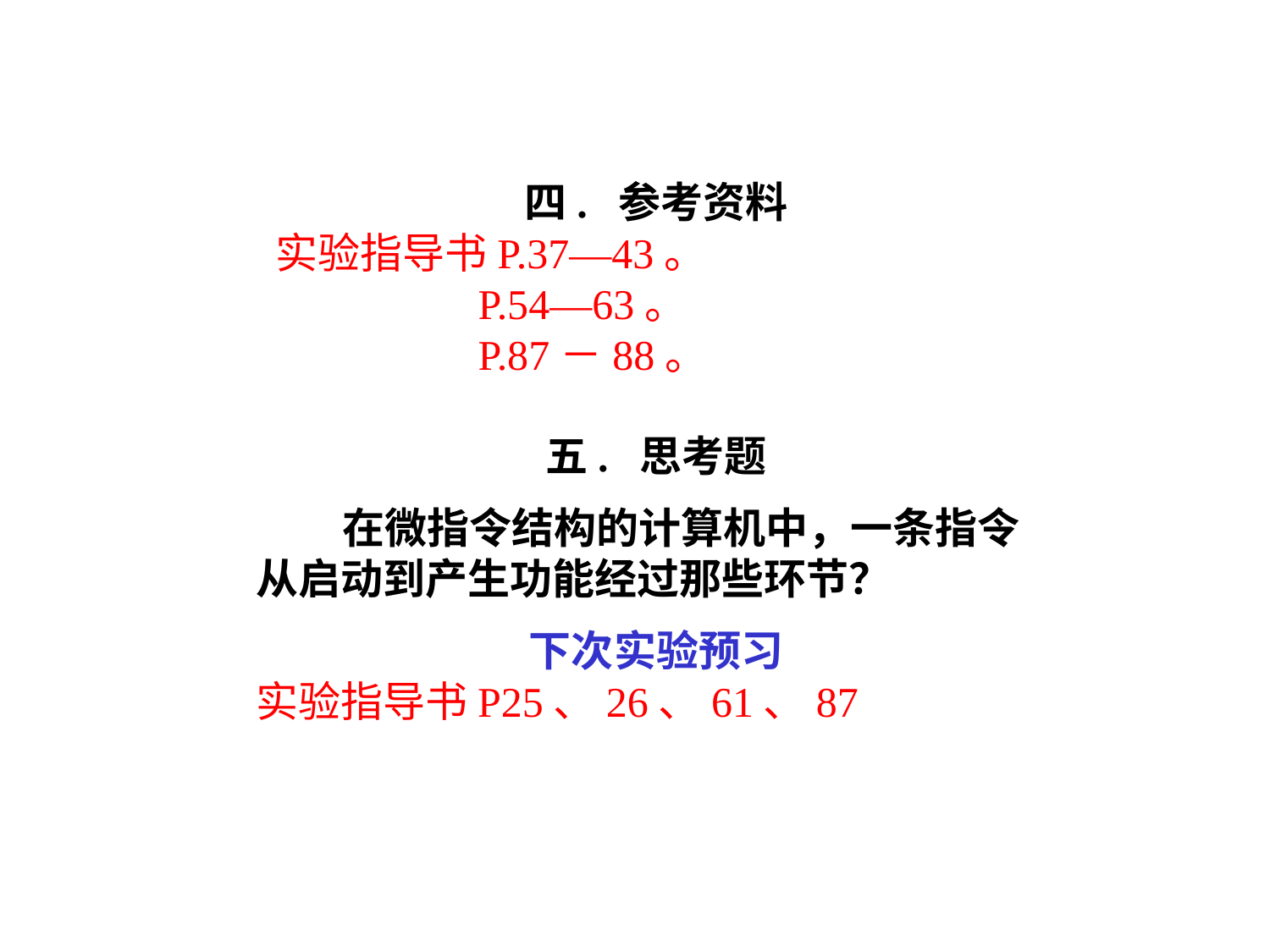

四.  参考资料
 实验指导书P.37—43。
                     P.54—63。
                     P.87－88。

五.  思考题
        在微指令结构的计算机中，一条指令从启动到产生功能经过那些环节？
下次实验预习
实验指导书P25、26、61、87